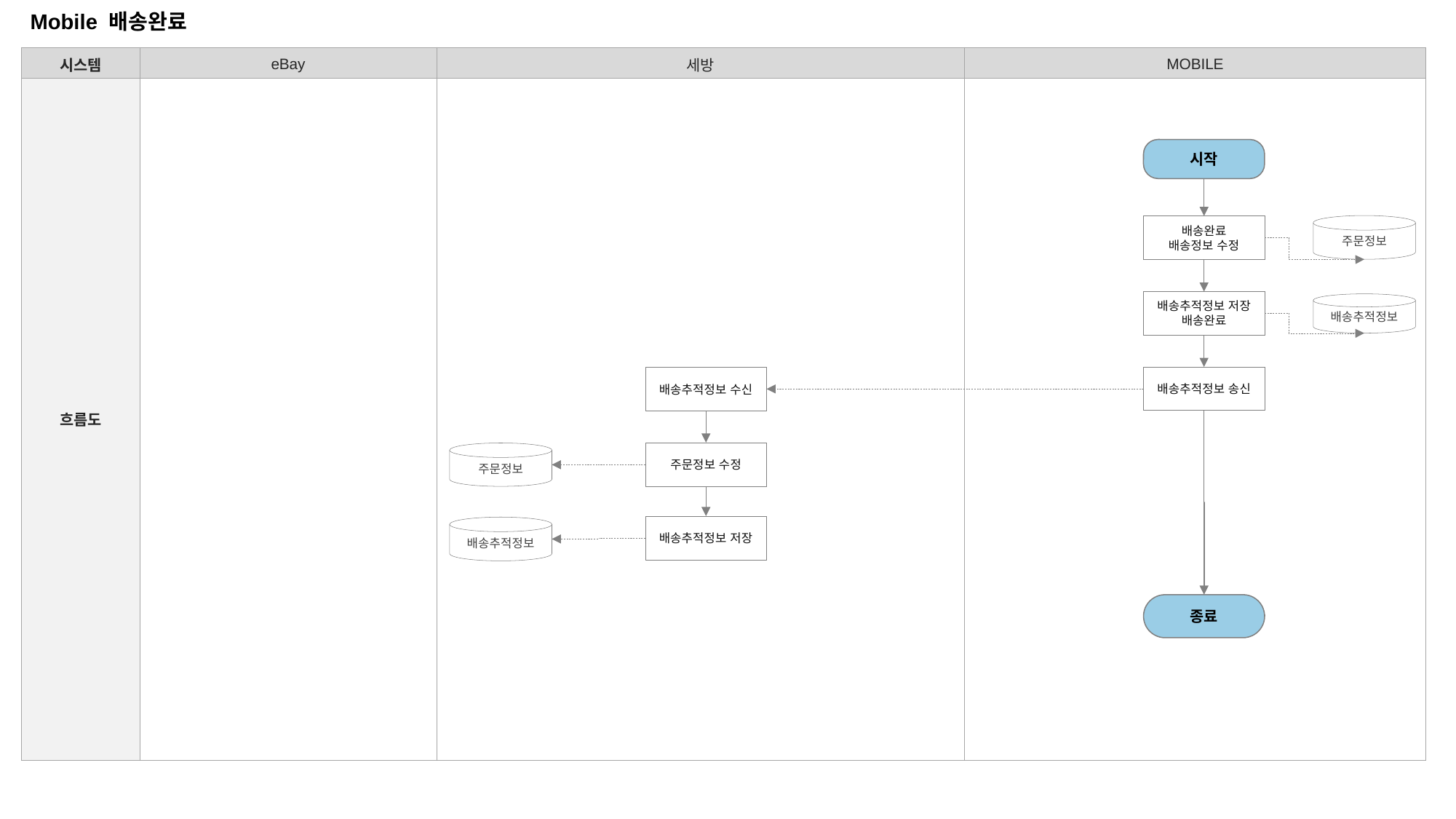

Mobile 배송완료
| 시스템 | eBay | 세방 | MOBILE |
| --- | --- | --- | --- |
| 흐름도 |  |  |  |
시작
주문정보
배송완료
배송정보 수정
배송추적정보 저장
배송완료
배송추적정보
배송추적정보 송신
배송추적정보 수신
주문정보 수정
주문정보
배송추적정보 저장
배송추적정보
종료